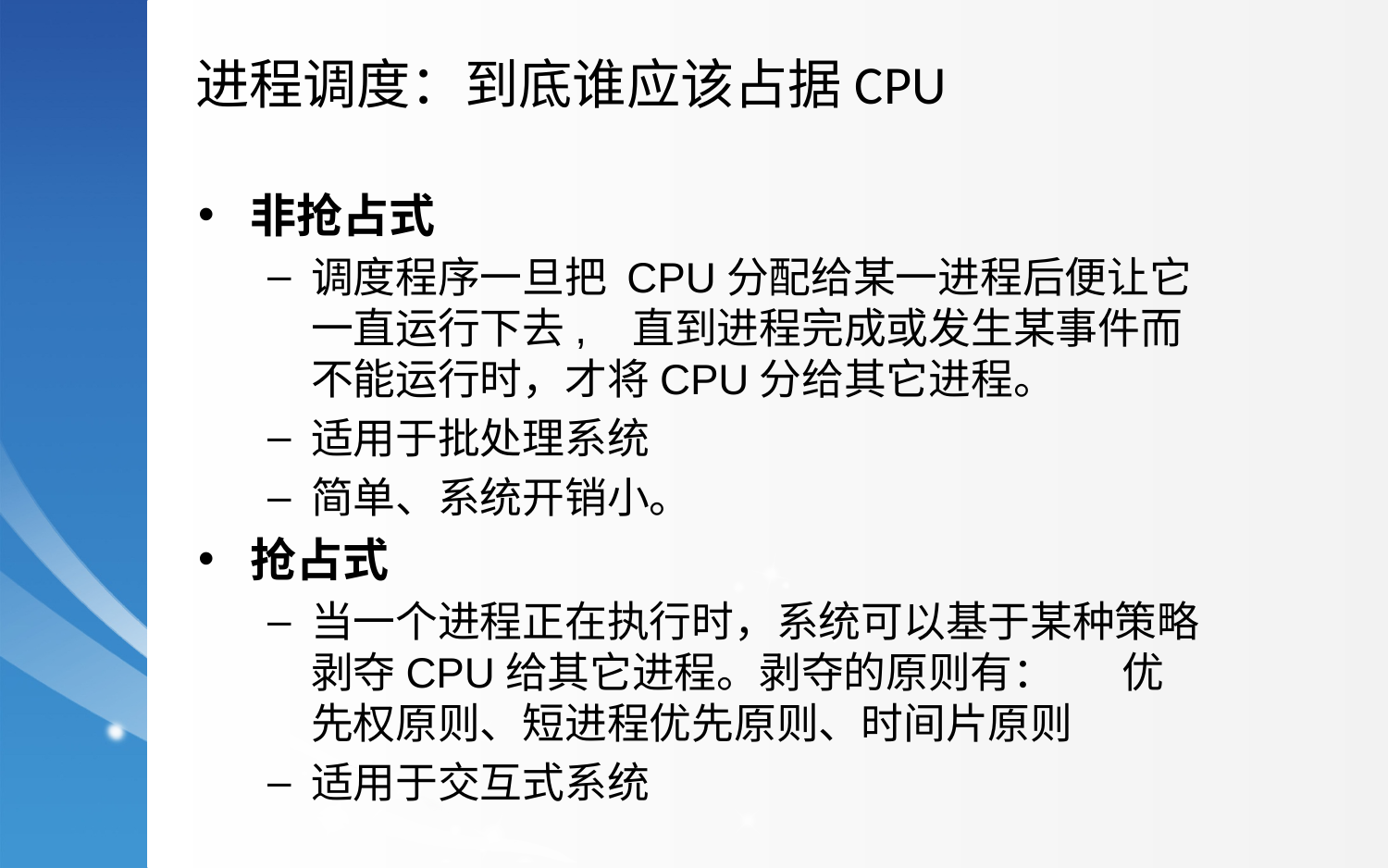

进程调度：到底谁应该占据CPU
非抢占式
调度程序一旦把 CPU分配给某一进程后便让它一直运行下去,   直到进程完成或发生某事件而不能运行时，才将CPU分给其它进程。
适用于批处理系统
简单、系统开销小。
抢占式
当一个进程正在执行时，系统可以基于某种策略剥夺CPU给其它进程。剥夺的原则有：       优先权原则、短进程优先原则、时间片原则
适用于交互式系统